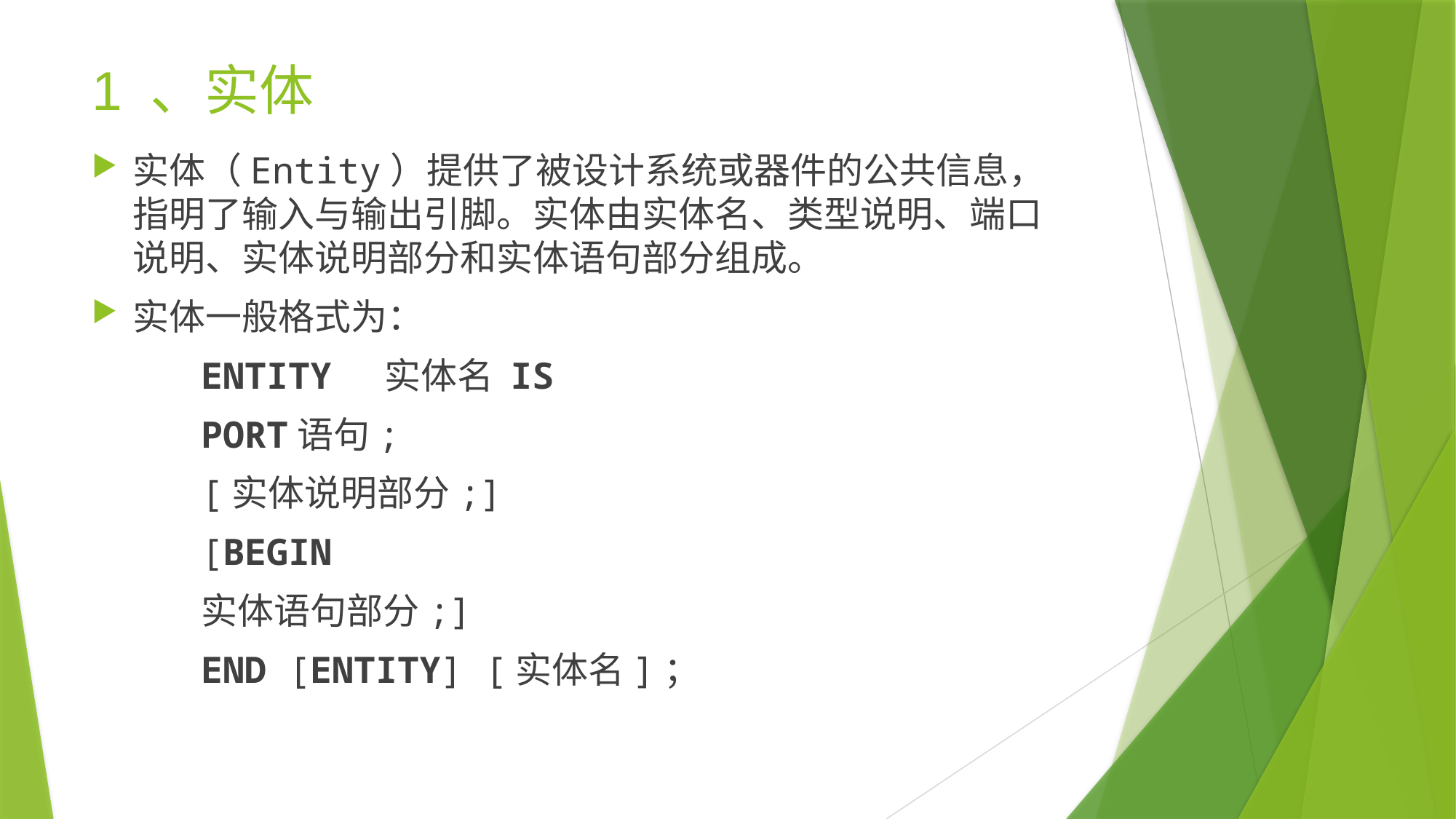

# 1 、实体
实体（Entity）提供了被设计系统或器件的公共信息，指明了输入与输出引脚。实体由实体名、类型说明、端口说明、实体说明部分和实体语句部分组成。
实体一般格式为：
	ENTITY  实体名 IS
	PORT语句;
	[实体说明部分;]
	[BEGIN
	实体语句部分;]
	END [ENTITY] [实体名]；